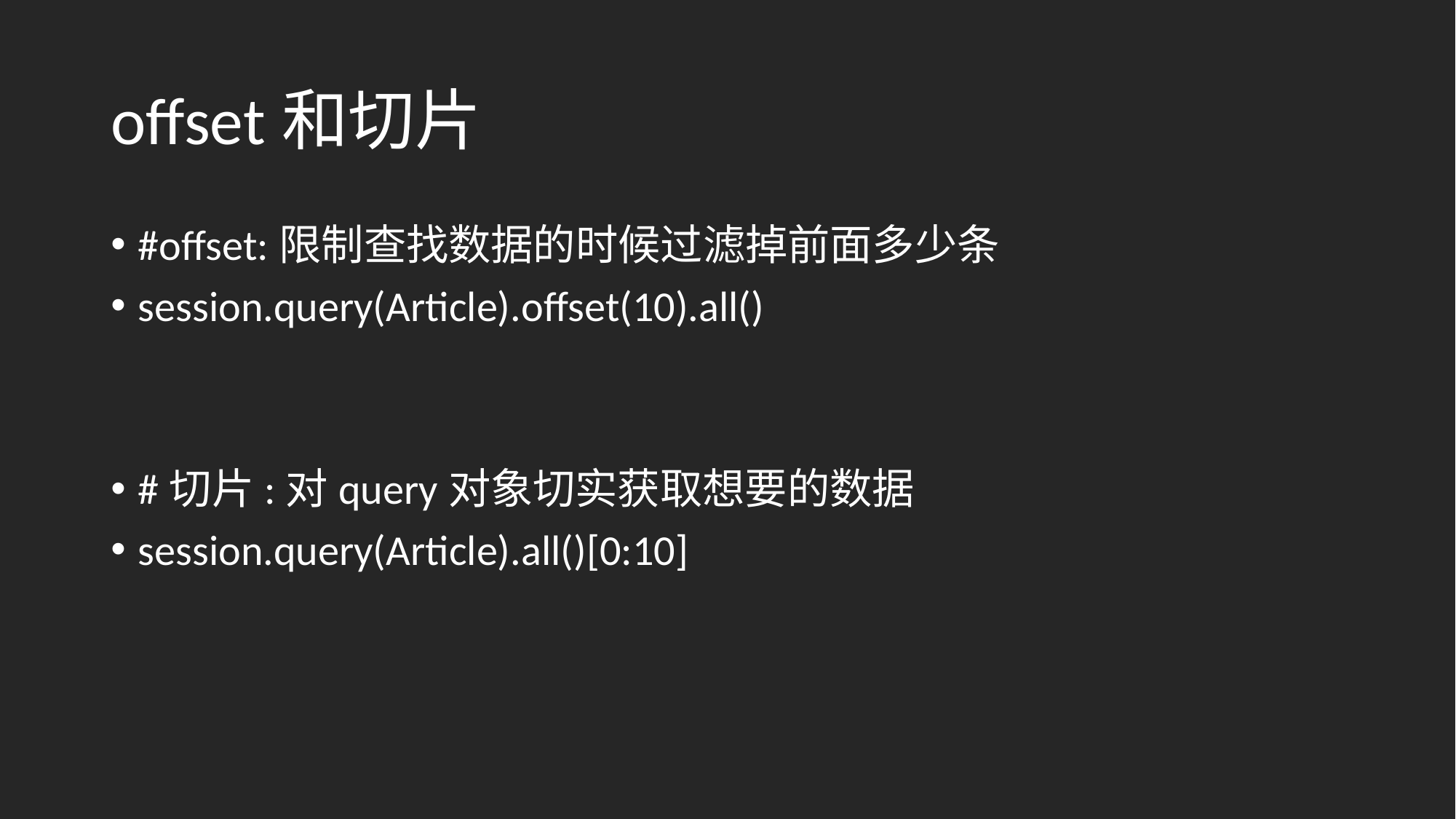

# offset和切片
#offset:限制查找数据的时候过滤掉前面多少条
session.query(Article).offset(10).all()

#切片:对query对象切实获取想要的数据
session.query(Article).all()[0:10]